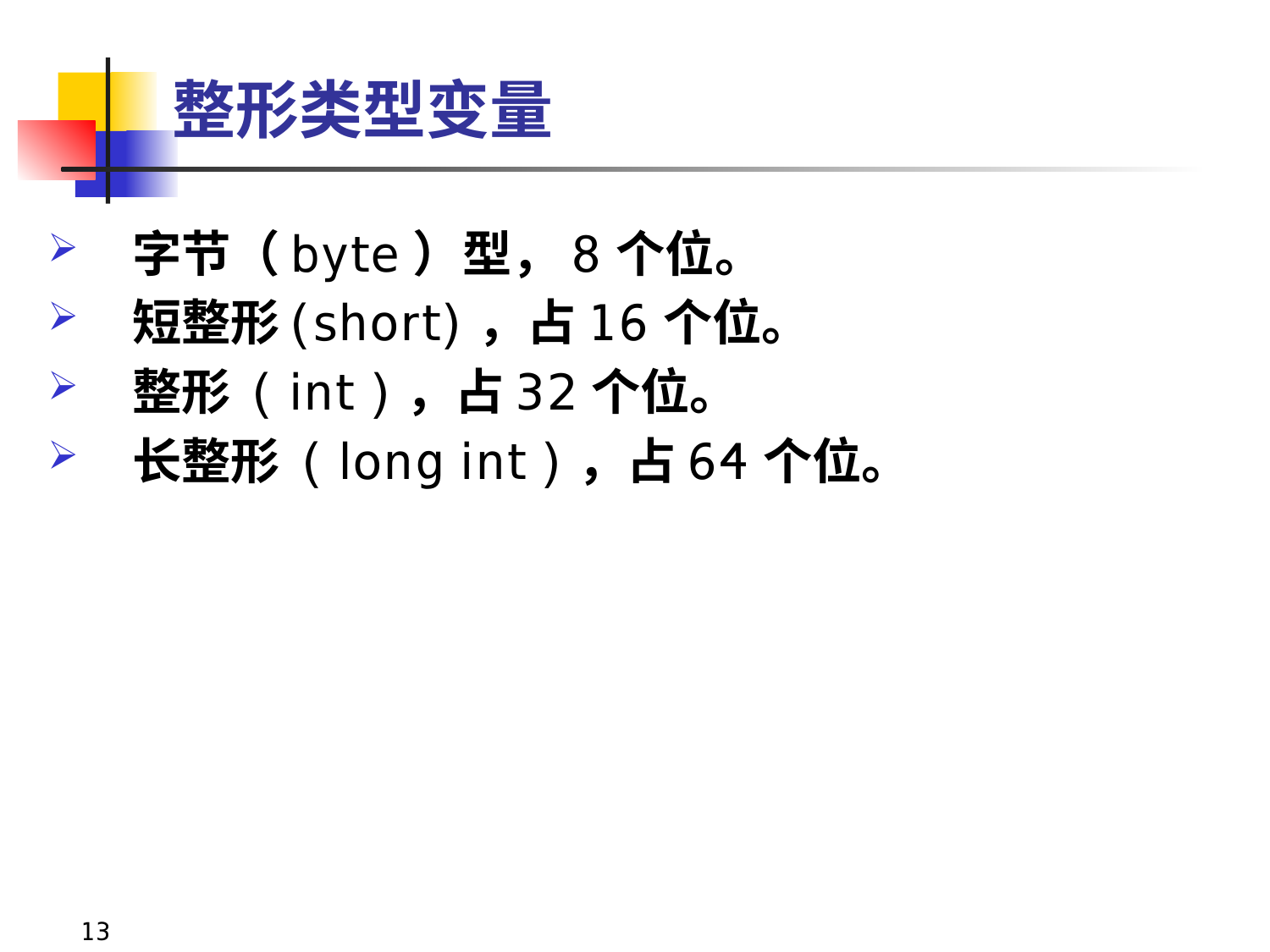

# 整形类型变量
字节（byte）型，8个位。
短整形(short)，占16个位。
整形 ( int )，占32个位。
长整形 ( long int )，占64个位。

13